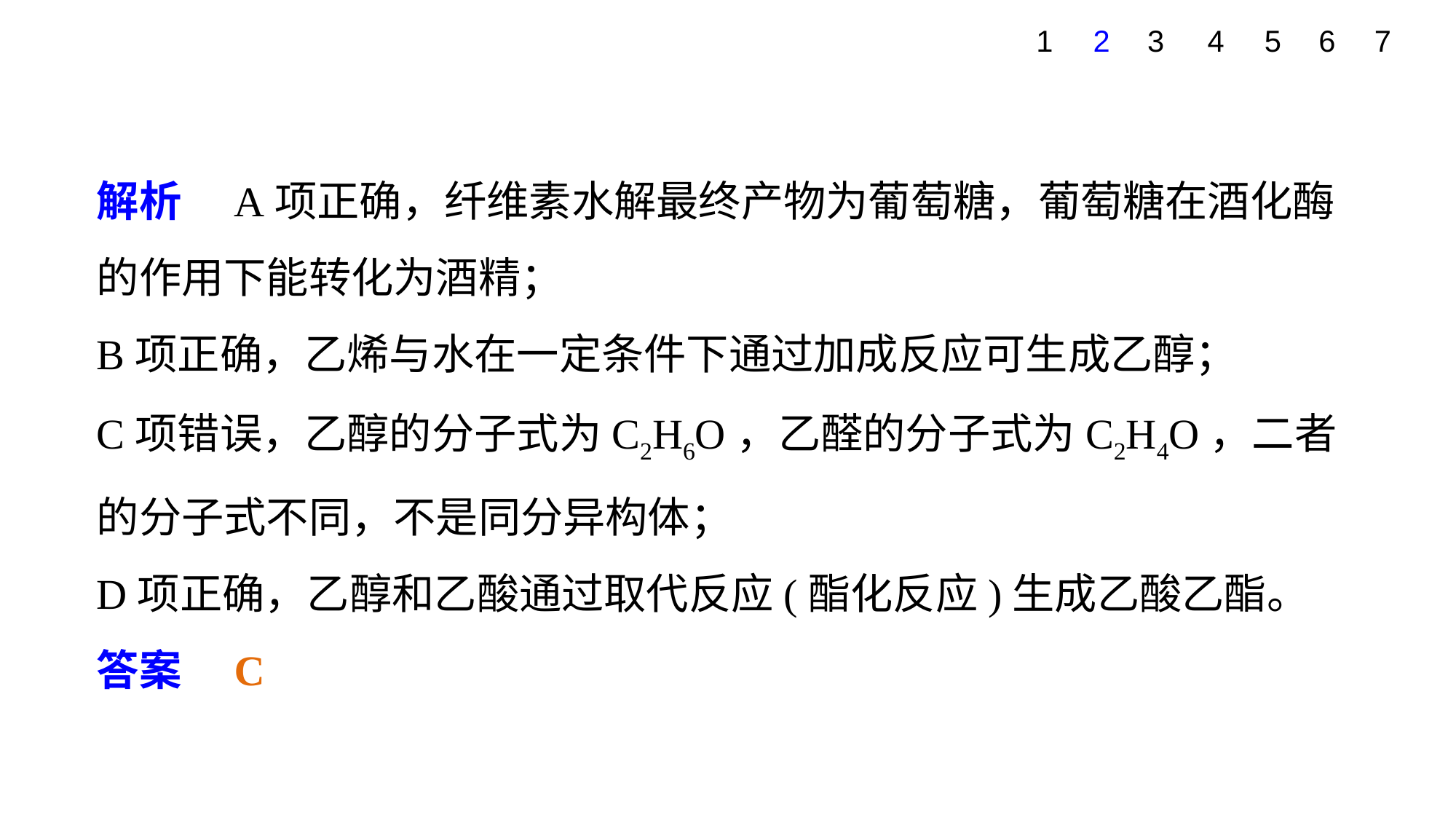

7
1
2
3
4
5
6
解析　A项正确，纤维素水解最终产物为葡萄糖，葡萄糖在酒化酶的作用下能转化为酒精；
B项正确，乙烯与水在一定条件下通过加成反应可生成乙醇；
C项错误，乙醇的分子式为C2H6O，乙醛的分子式为C2H4O，二者的分子式不同，不是同分异构体；
D项正确，乙醇和乙酸通过取代反应(酯化反应)生成乙酸乙酯。
答案　C